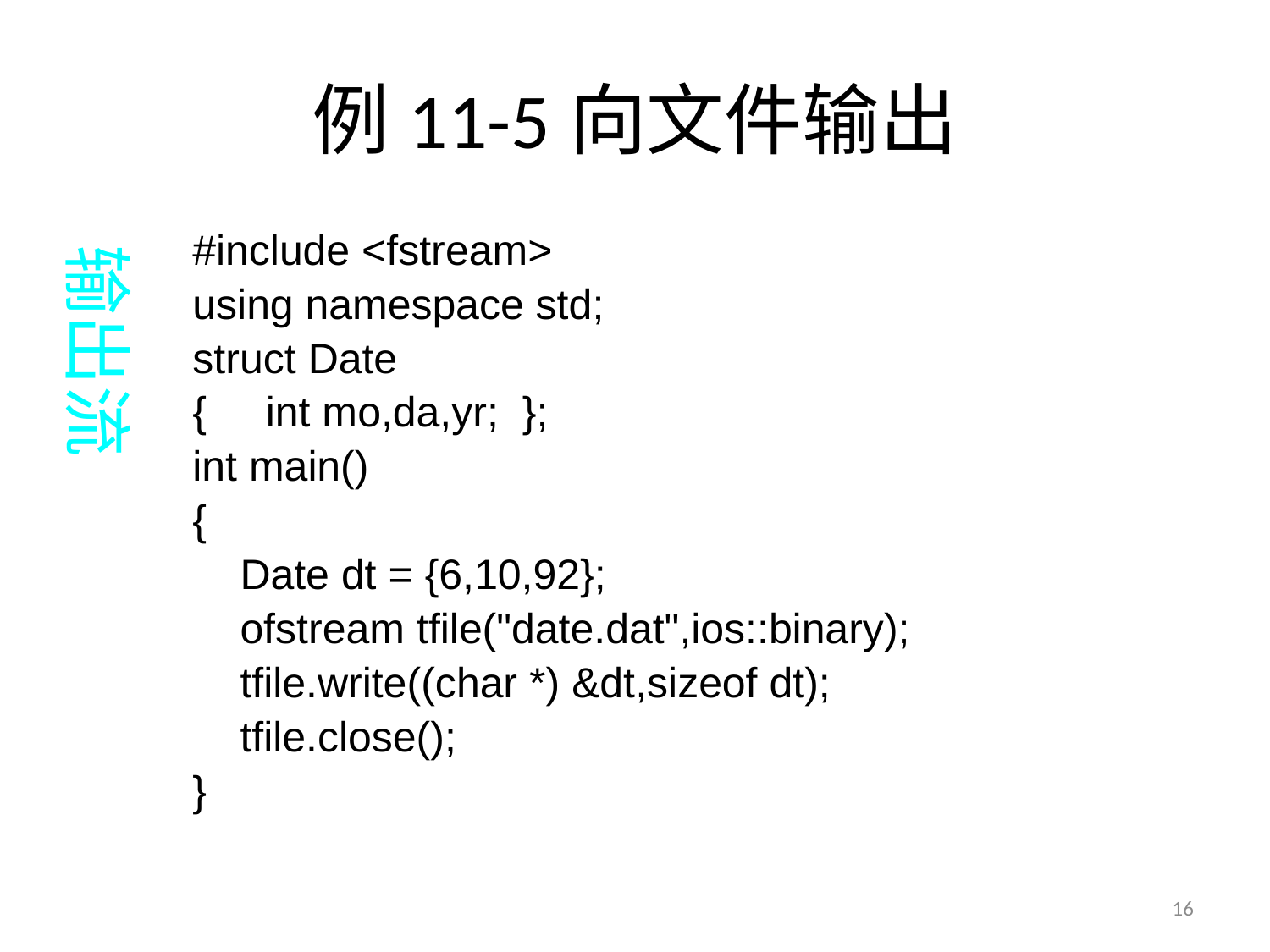

# 例11-5向文件输出
#include <fstream>
using namespace std;
struct Date
{     int mo,da,yr;  };
int main()
{
    Date dt = {6,10,92};
    ofstream tfile("date.dat",ios::binary);
    tfile.write((char *) &dt,sizeof dt);
    tfile.close();
}
输出流
16